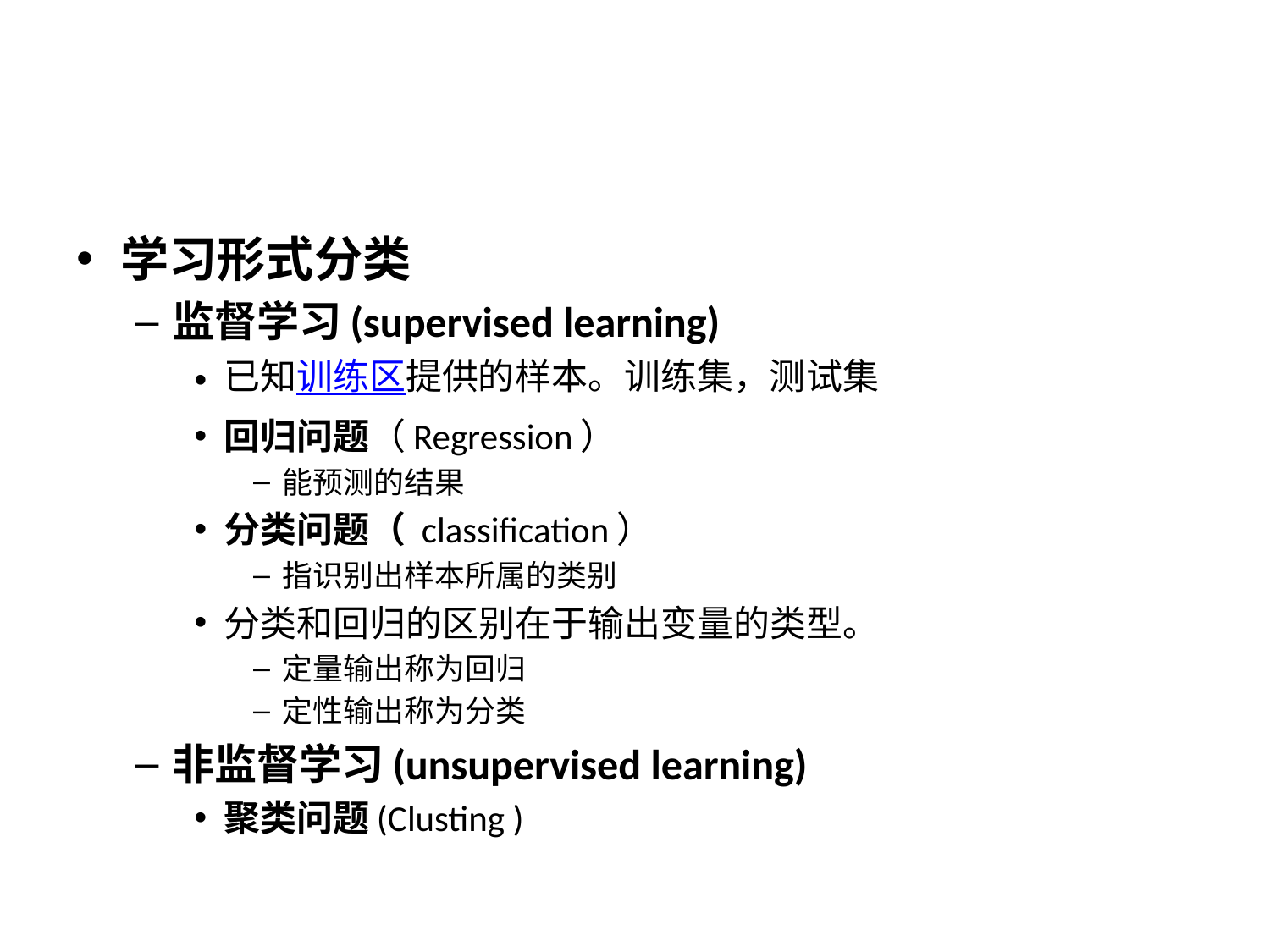

#
学习形式分类
监督学习(supervised learning)
已知训练区提供的样本。训练集，测试集
回归问题（Regression）
能预测的结果
分类问题（ classification）
指识别出样本所属的类别
分类和回归的区别在于输出变量的类型。
定量输出称为回归
定性输出称为分类
非监督学习(unsupervised learning)
聚类问题(Clusting )